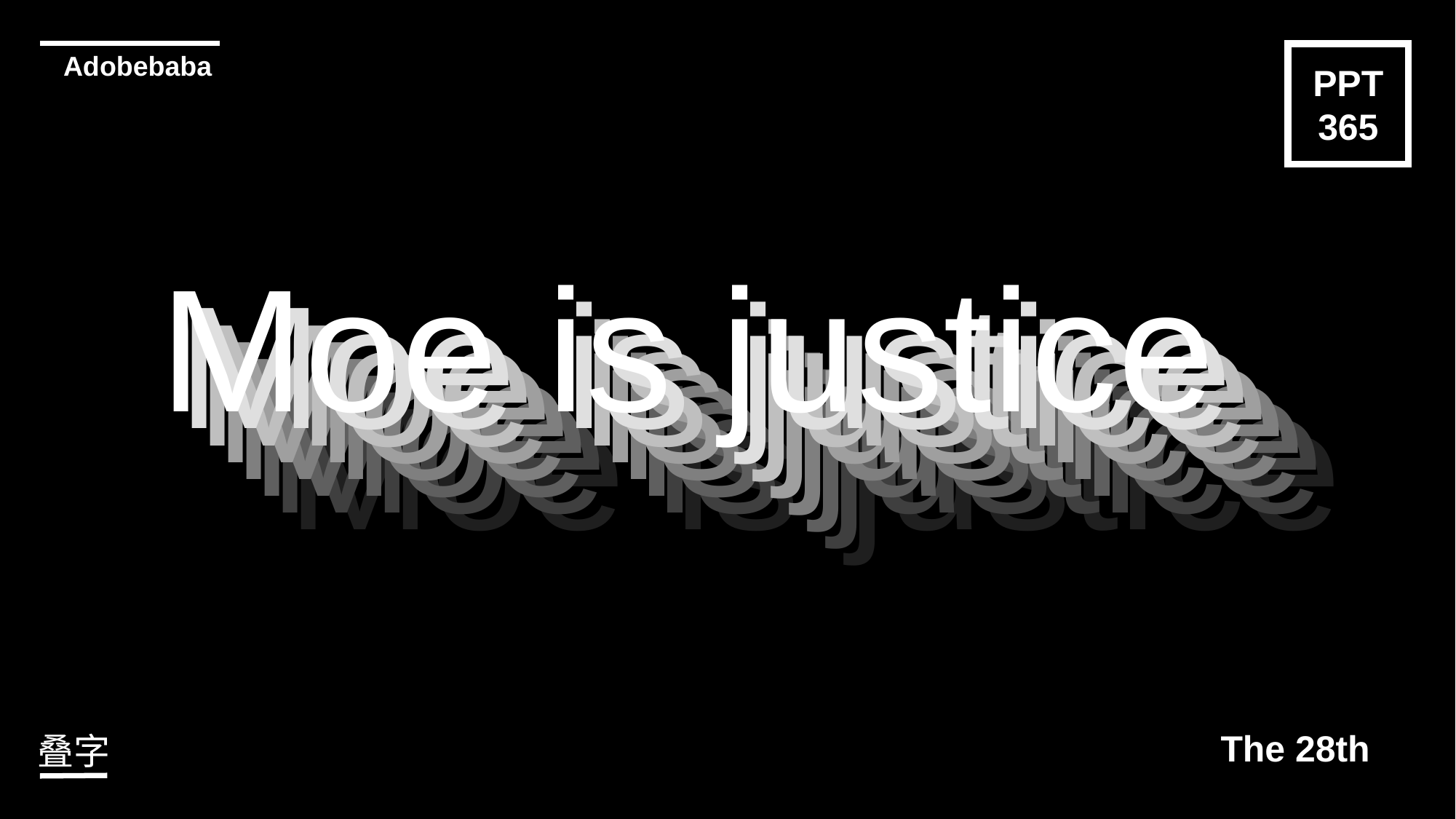

Adobebaba
PPT
365
The 28th
叠字
Moe is justice
Moe is justice
Moe is justice
Moe is justice
Moe is justice
Moe is justice
Moe is justice
Moe is justice
Moe is justice